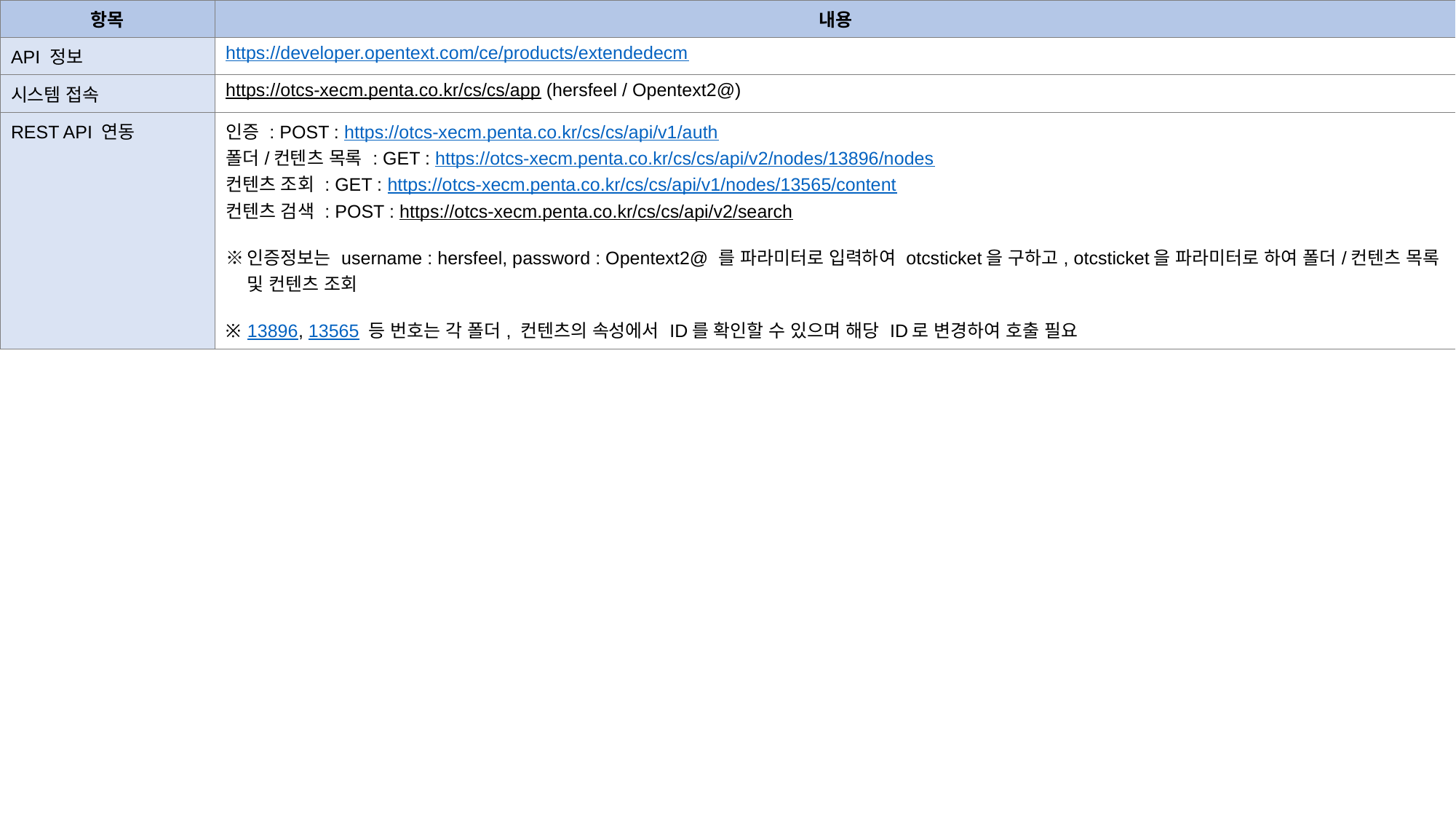

| 항목 | 내용 |
| --- | --- |
| API 정보 | https://developer.opentext.com/ce/products/extendedecm |
| 시스템 접속 | https://otcs-xecm.penta.co.kr/cs/cs/app (hersfeel / Opentext2@) |
| REST API 연동 | 인증 : POST : https://otcs-xecm.penta.co.kr/cs/cs/api/v1/auth 폴더/컨텐츠 목록 : GET : https://otcs-xecm.penta.co.kr/cs/cs/api/v2/nodes/13896/nodes 컨텐츠 조회 : GET : https://otcs-xecm.penta.co.kr/cs/cs/api/v1/nodes/13565/content 컨텐츠 검색 : POST : https://otcs-xecm.penta.co.kr/cs/cs/api/v2/search ※ 인증정보는 username : hersfeel, password : Opentext2@ 를 파라미터로 입력하여 otcsticket을 구하고, otcsticket을 파라미터로 하여 폴더/컨텐츠 목록 및 컨텐츠 조회 ※ 13896, 13565 등 번호는 각 폴더, 컨텐츠의 속성에서 ID를 확인할 수 있으며 해당 ID로 변경하여 호출 필요 |